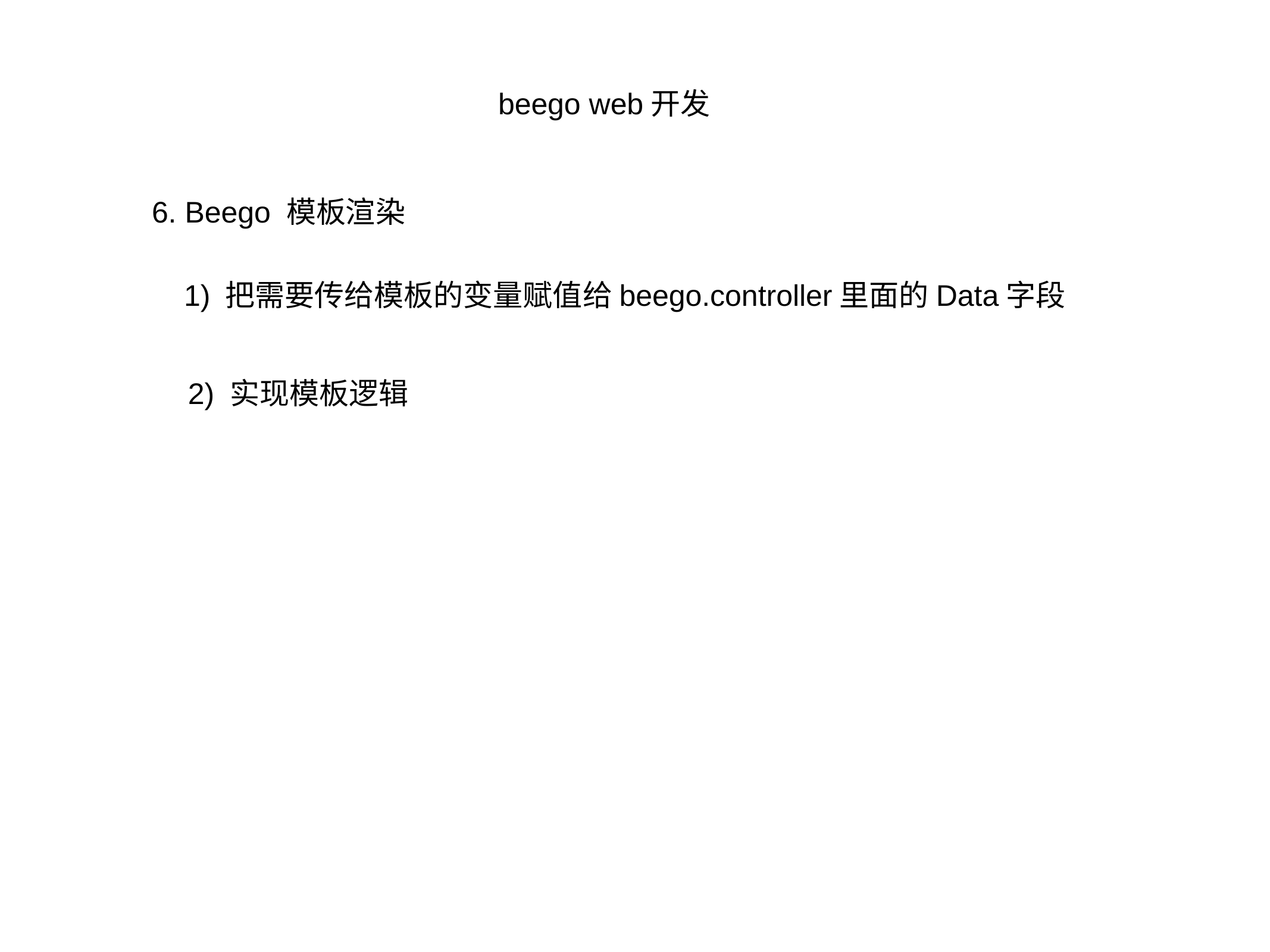

beego web开发
6. Beego 模板渲染
把需要传给模板的变量赋值给beego.controller里面的Data字段
2) 实现模板逻辑